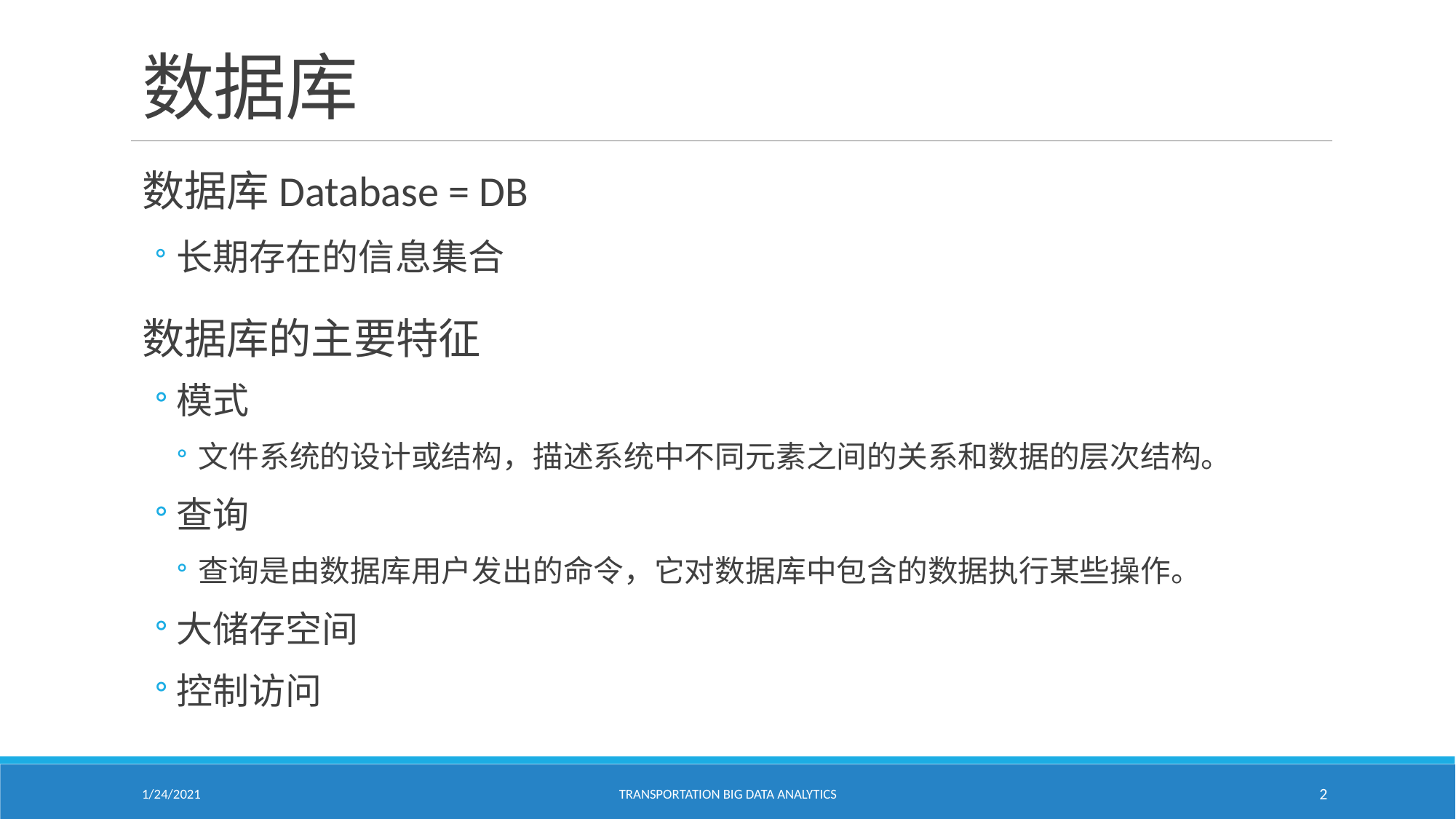

# 数据库
数据库Database = DB
长期存在的信息集合
数据库的主要特征
模式
文件系统的设计或结构，描述系统中不同元素之间的关系和数据的层次结构。
查询
查询是由数据库用户发出的命令，它对数据库中包含的数据执行某些操作。
大储存空间
控制访问
1/24/2021
Transportation Big Data Analytics
2